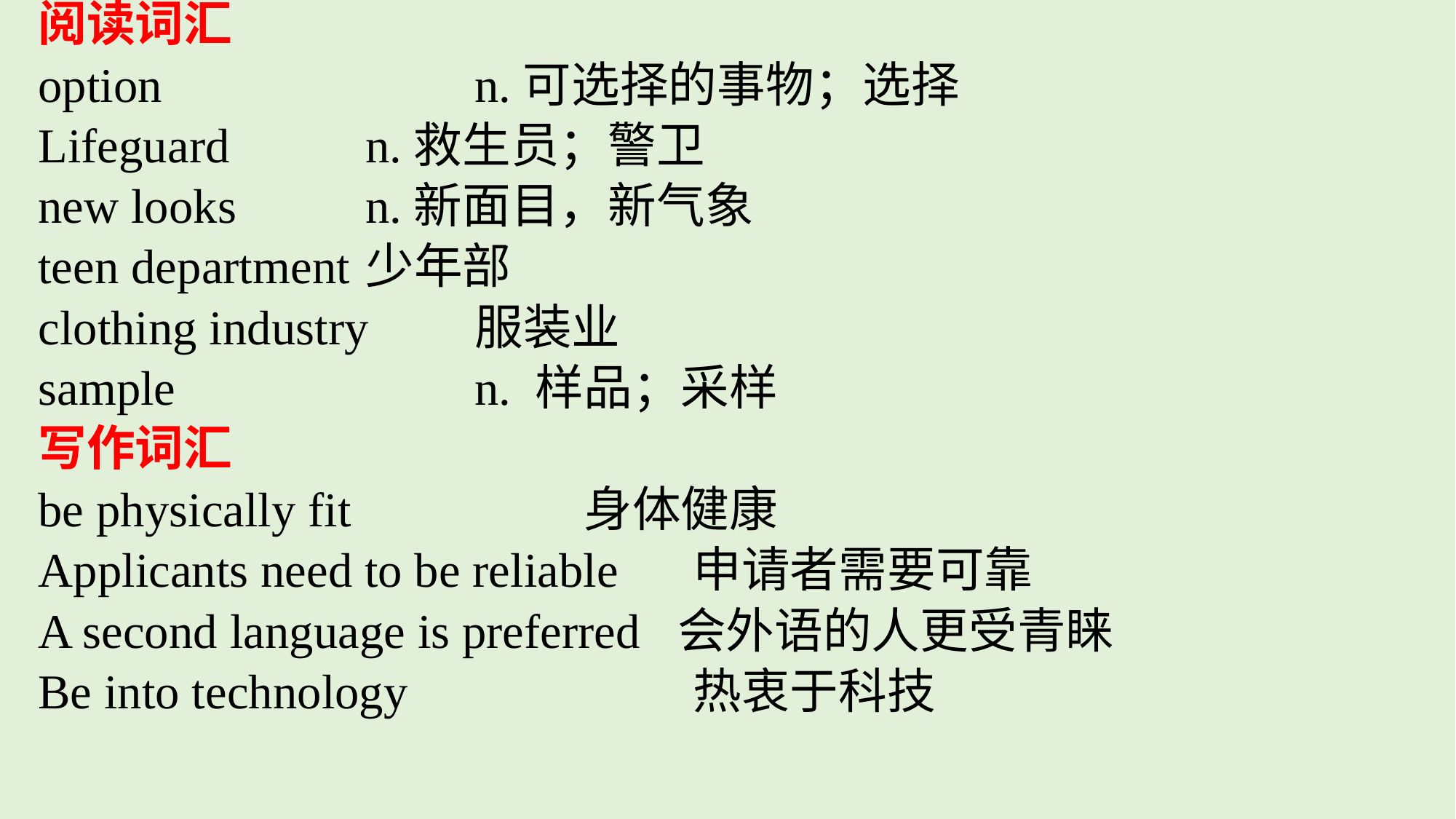

阅读词汇
option                   	n.可选择的事物；选择
Lifeguard 		n.救生员；警卫
new looks 		n.新面目，新气象
teen department 	少年部
clothing industry  	服装业
sample 			n. 样品；采样
写作词汇
be physically fit 			身体健康
Applicants need to be reliable 	申请者需要可靠
A second language is preferred  会外语的人更受青睐
Be into technology			热衷于科技